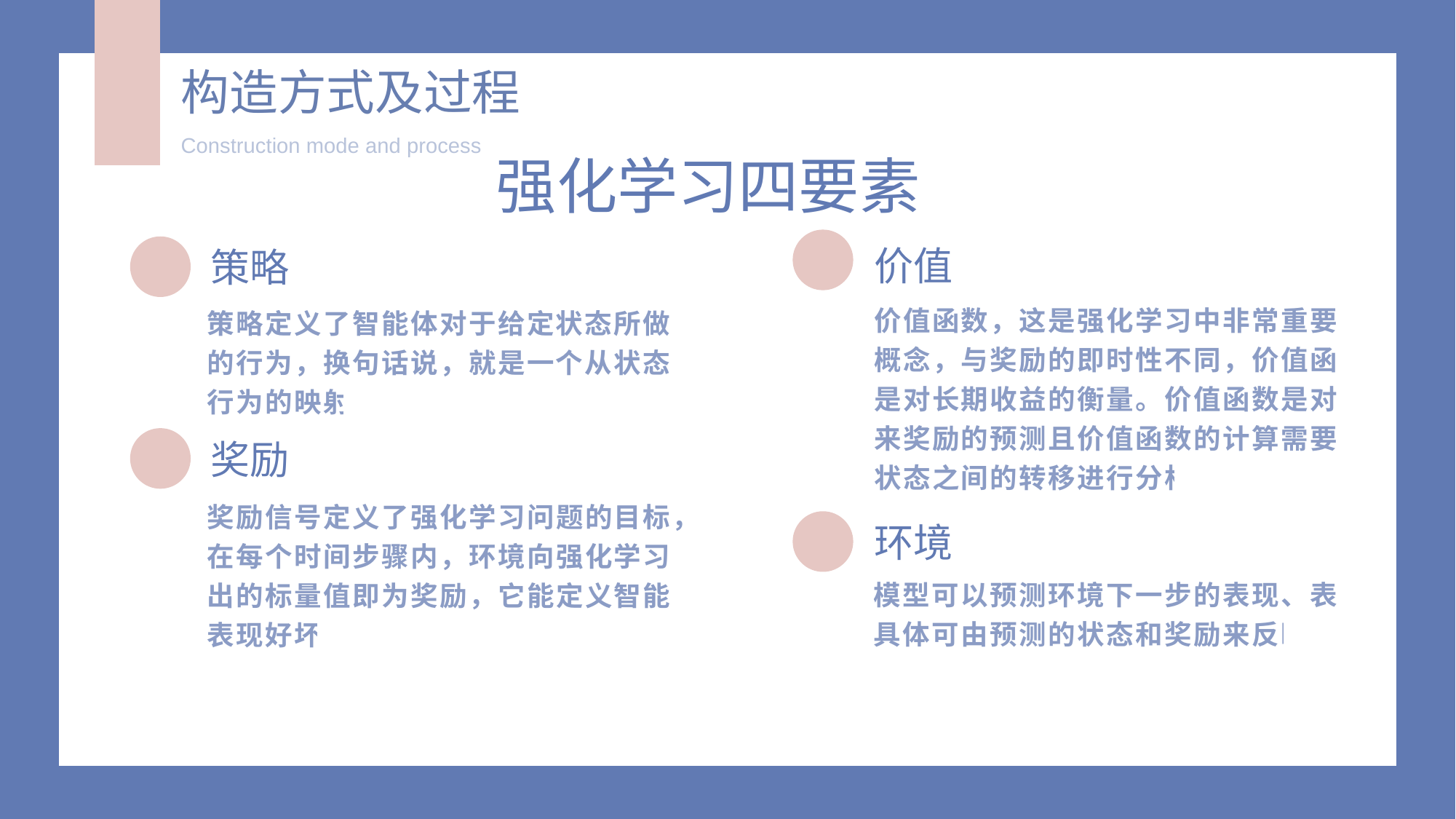

构造方式及过程
Construction mode and process
强化学习四要素

价值
策略
价值函数，这是强化学习中非常重要的概念，与奖励的即时性不同，价值函数是对长期收益的衡量。价值函数是对未来奖励的预测且价值函数的计算需要对状态之间的转移进行分析
策略定义了智能体对于给定状态所做出的行为，换句话说，就是一个从状态到行为的映射

奖励
奖励信号定义了强化学习问题的目标，，在每个时间步骤内，环境向强化学习发出的标量值即为奖励，它能定义智能体表现好坏

环境
模型可以预测环境下一步的表现、表现具体可由预测的状态和奖励来反映